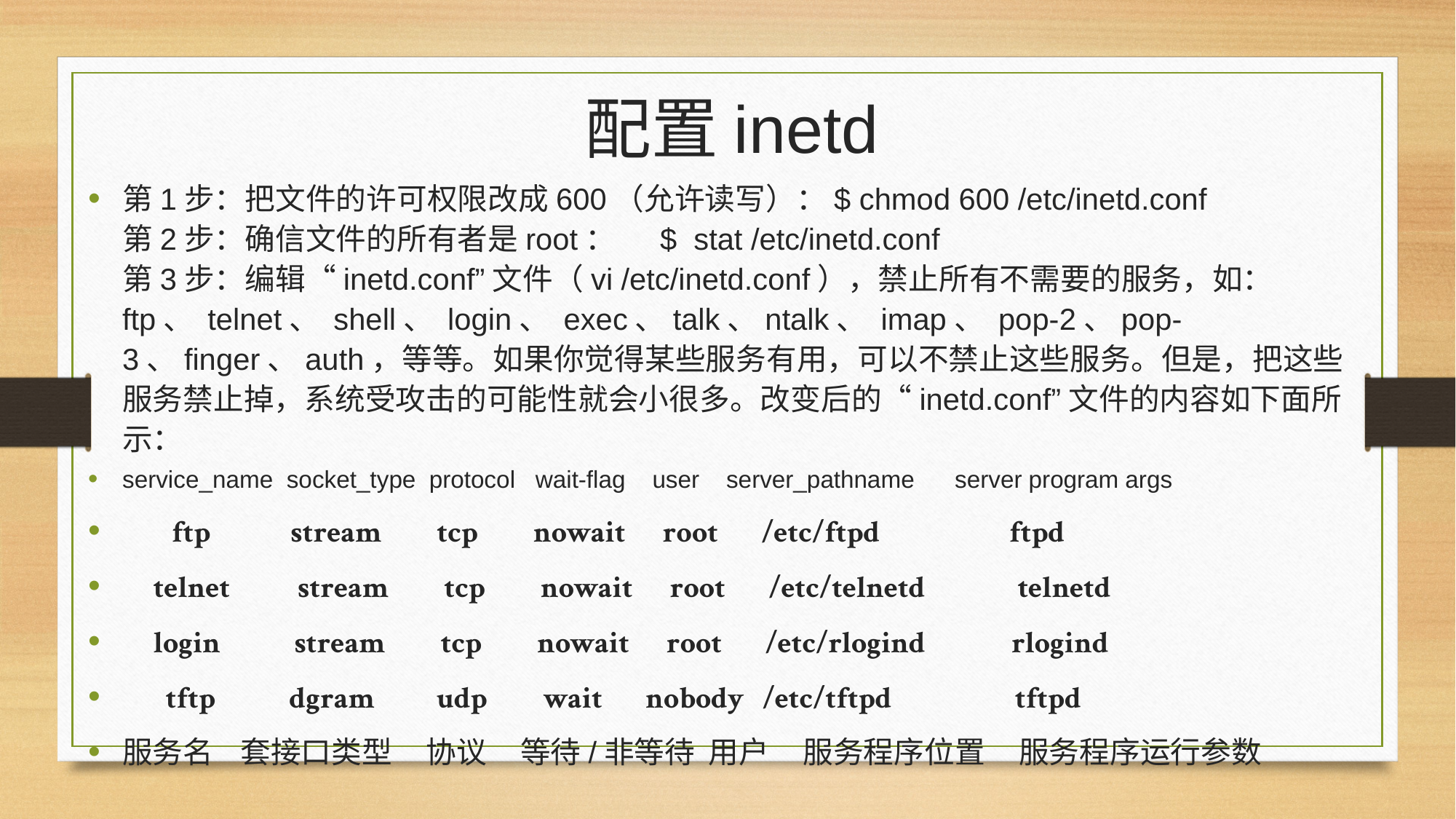

# 配置inetd
第1步：把文件的许可权限改成600（允许读写）：$ chmod 600 /etc/inetd.conf 
第2步：确信文件的所有者是root：　 $  stat /etc/inetd.conf 
第3步：编辑“inetd.conf”文件（vi /etc/inetd.conf），禁止所有不需要的服务，如：ftp、 telnet、 shell、 login、 exec、talk、ntalk、 imap、 pop-2、pop-3、finger、auth，等等。如果你觉得某些服务有用，可以不禁止这些服务。但是，把这些服务禁止掉，系统受攻击的可能性就会小很多。改变后的“inetd.conf”文件的内容如下面所示：
service_name  socket_type  protocol   wait-flag    user    server_pathname      server program args
        ftp             stream         tcp         nowait      root       /etc/ftpd                     ftpd
     telnet           stream         tcp         nowait      root       /etc/telnetd               telnetd
     login            stream         tcp         nowait      root       /etc/rlogind              rlogind
       tftp            dgram          udp         wait       nobody   /etc/tftpd                    tftpd
服务名    套接口类型     协议     等待/非等待  用户     服务程序位置     服务程序运行参数